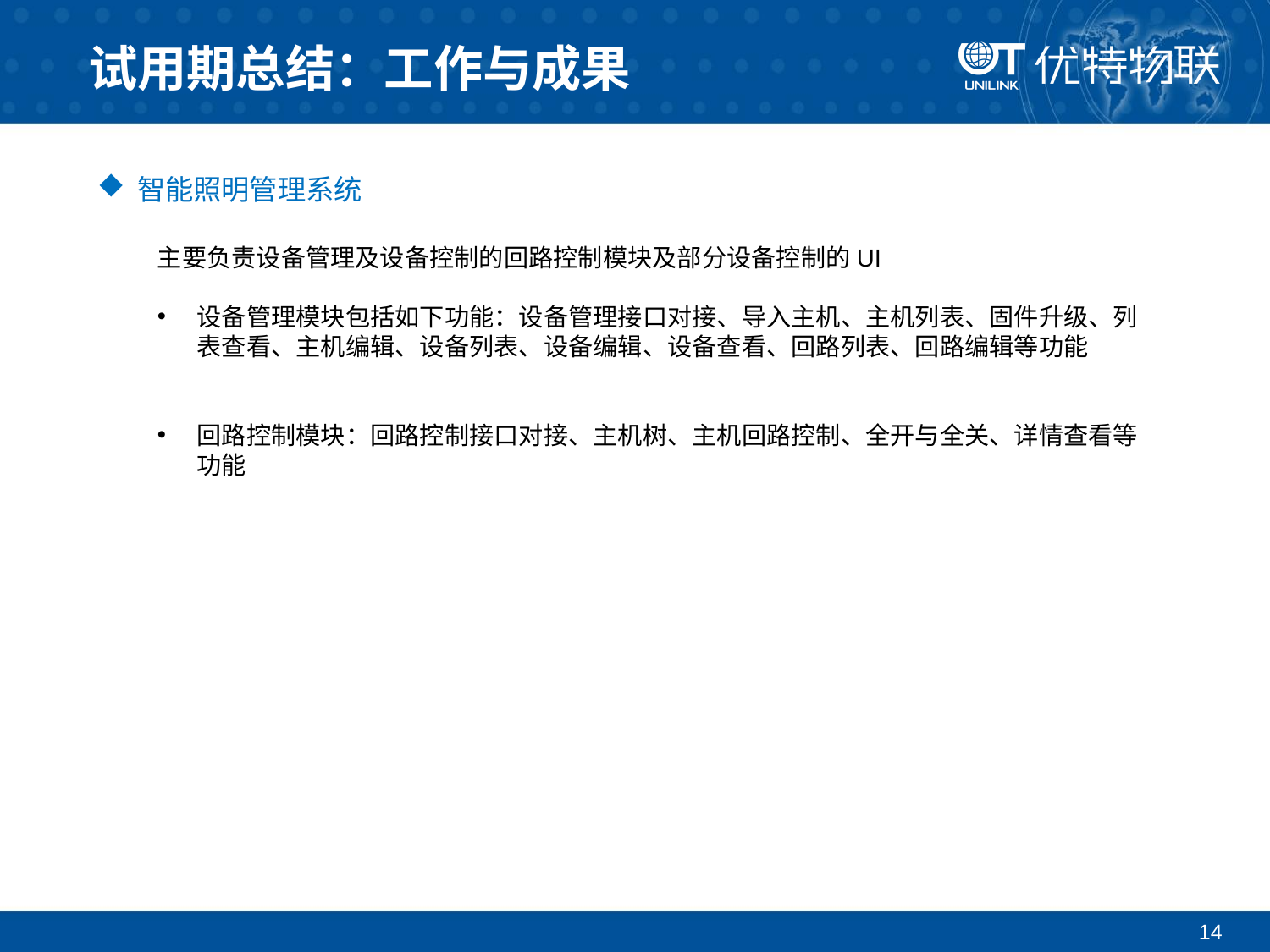

# 试用期总结：工作与成果
智能照明管理系统
主要负责设备管理及设备控制的回路控制模块及部分设备控制的UI

设备管理模块包括如下功能：设备管理接口对接、导入主机、主机列表、固件升级、列表查看、主机编辑、设备列表、设备编辑、设备查看、回路列表、回路编辑等功能

回路控制模块：回路控制接口对接、主机树、主机回路控制、全开与全关、详情查看等功能
14